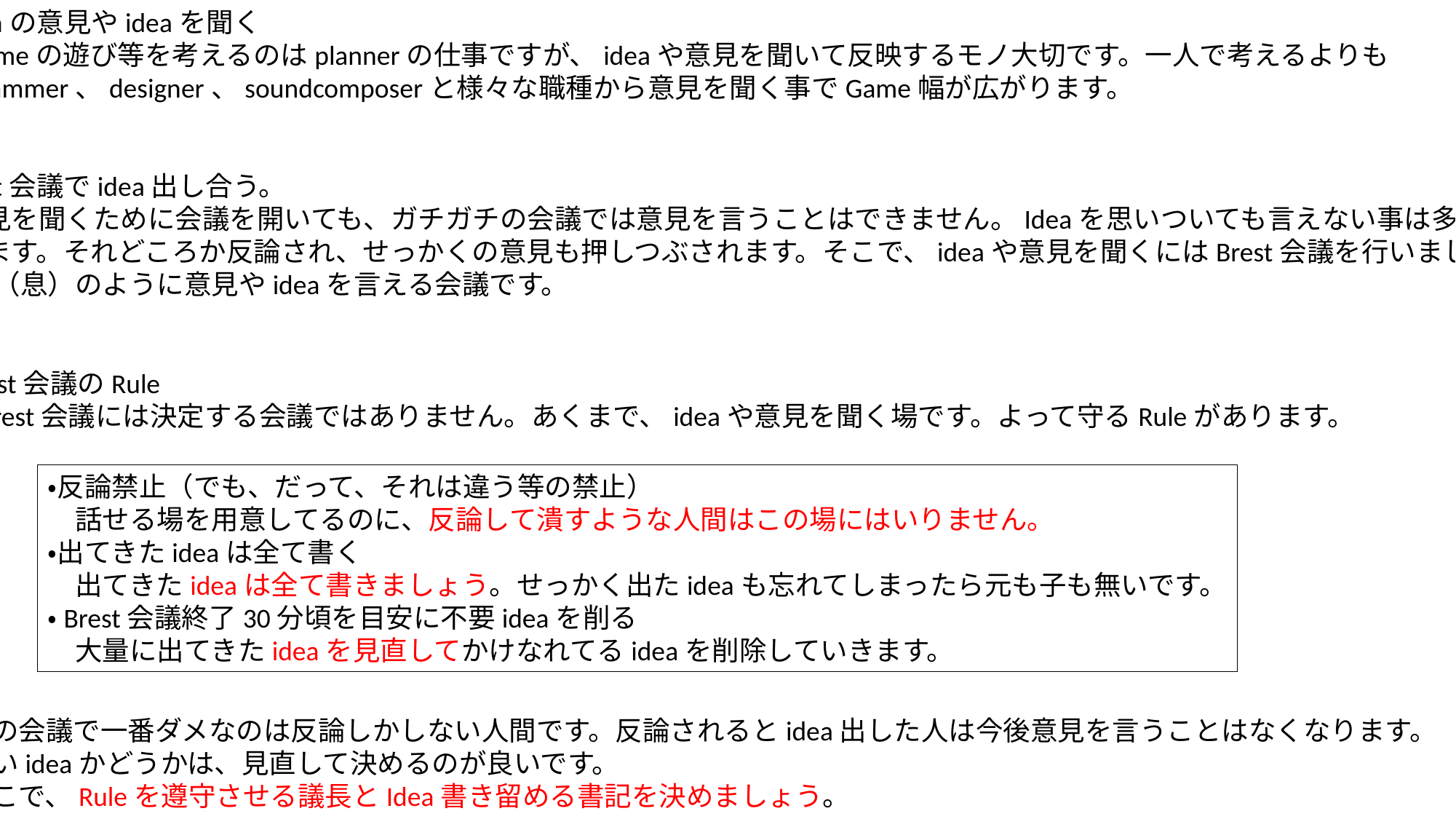

・teamの意見やideaを聞く
　Gameの遊び等を考えるのはplannerの仕事ですが、ideaや意見を聞いて反映するモノ大切です。一人で考えるよりも
Programmer、designer、soundcomposerと様々な職種から意見を聞く事でGame幅が広がります。

　ﾌﾞﾚｽﾄ
・Brest会議でidea出し合う。
　意見を聞くために会議を開いても、ガチガチの会議では意見を言うことはできません。Ideaを思いついても言えない事は多々
あります。それどころか反論され、せっかくの意見も押しつぶされます。そこで、ideaや意見を聞くにはBrest会議を行いましょう
Brest（息）のように意見やideaを言える会議です。
・Brest会議のRule
　Brest会議には決定する会議ではありません。あくまで、ideaや意見を聞く場です。よって守るRuleがあります。
・反論禁止（でも、だって、それは違う等の禁止）
　話せる場を用意してるのに、反論して潰すような人間はこの場にはいりません。
・出てきたideaは全て書く
　出てきたideaは全て書きましょう。せっかく出たideaも忘れてしまったら元も子も無いです。
・Brest会議終了30分頃を目安に不要ideaを削る
　大量に出てきたideaを見直してかけなれてるideaを削除していきます。
この会議で一番ダメなのは反論しかしない人間です。反論されるとidea出した人は今後意見を言うことはなくなります。
良いideaかどうかは、見直して決めるのが良いです。
そこで、Ruleを遵守させる議長とIdea書き留める書記を決めましょう。